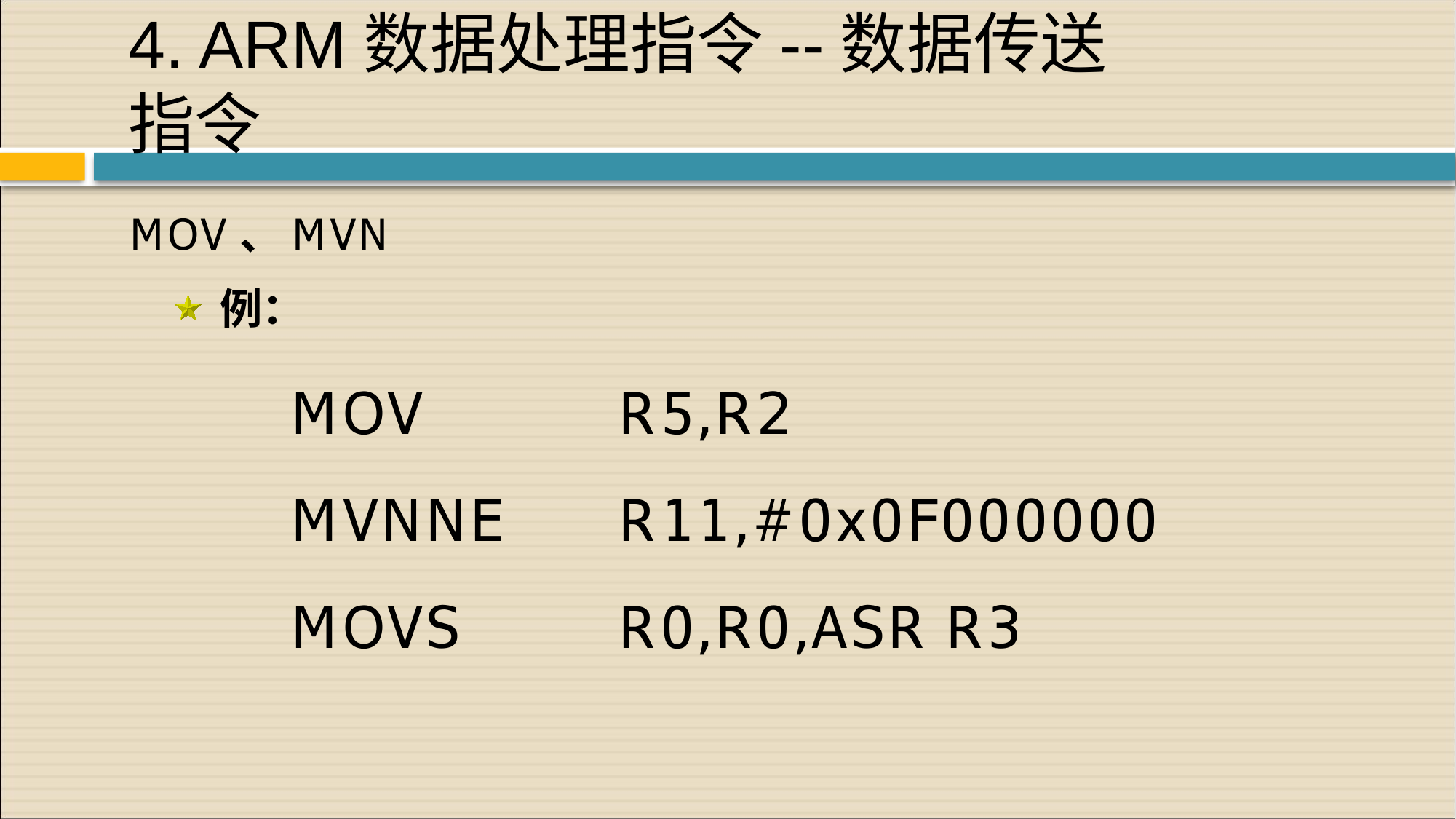

# 4. ARM数据处理指令--数据传送指令
MOV、MVN
 例：
MOV		R5,R2
MVNNE 	R11,#0x0F000000
MOVS		R0,R0,ASR R3